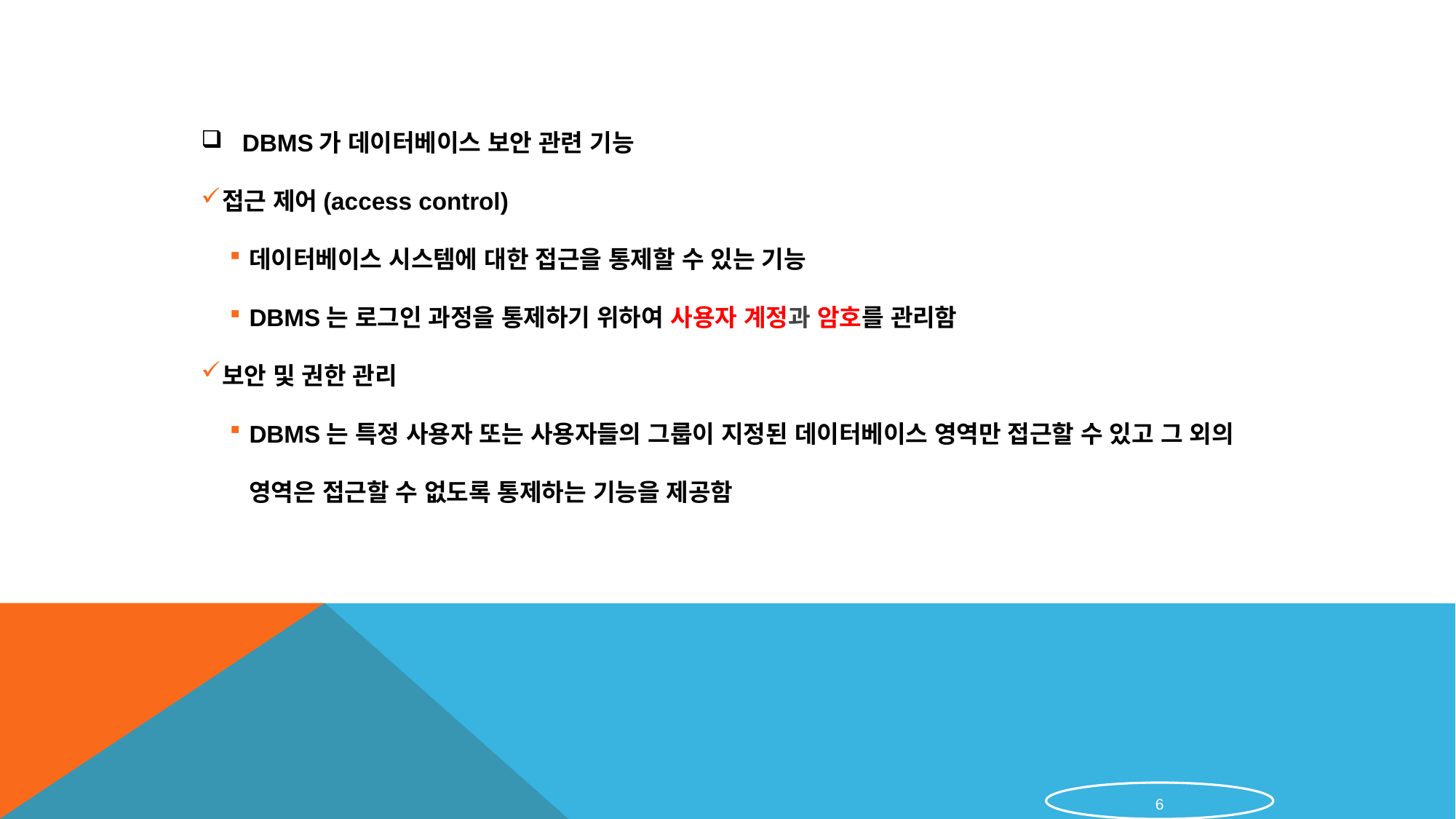

DBMS가 데이터베이스 보안 관련 기능
접근 제어(access control)
데이터베이스 시스템에 대한 접근을 통제할 수 있는 기능
DBMS는 로그인 과정을 통제하기 위하여 사용자 계정과 암호를 관리함
보안 및 권한 관리
DBMS는 특정 사용자 또는 사용자들의 그룹이 지정된 데이터베이스 영역만 접근할 수 있고 그 외의 영역은 접근할 수 없도록 통제하는 기능을 제공함

6